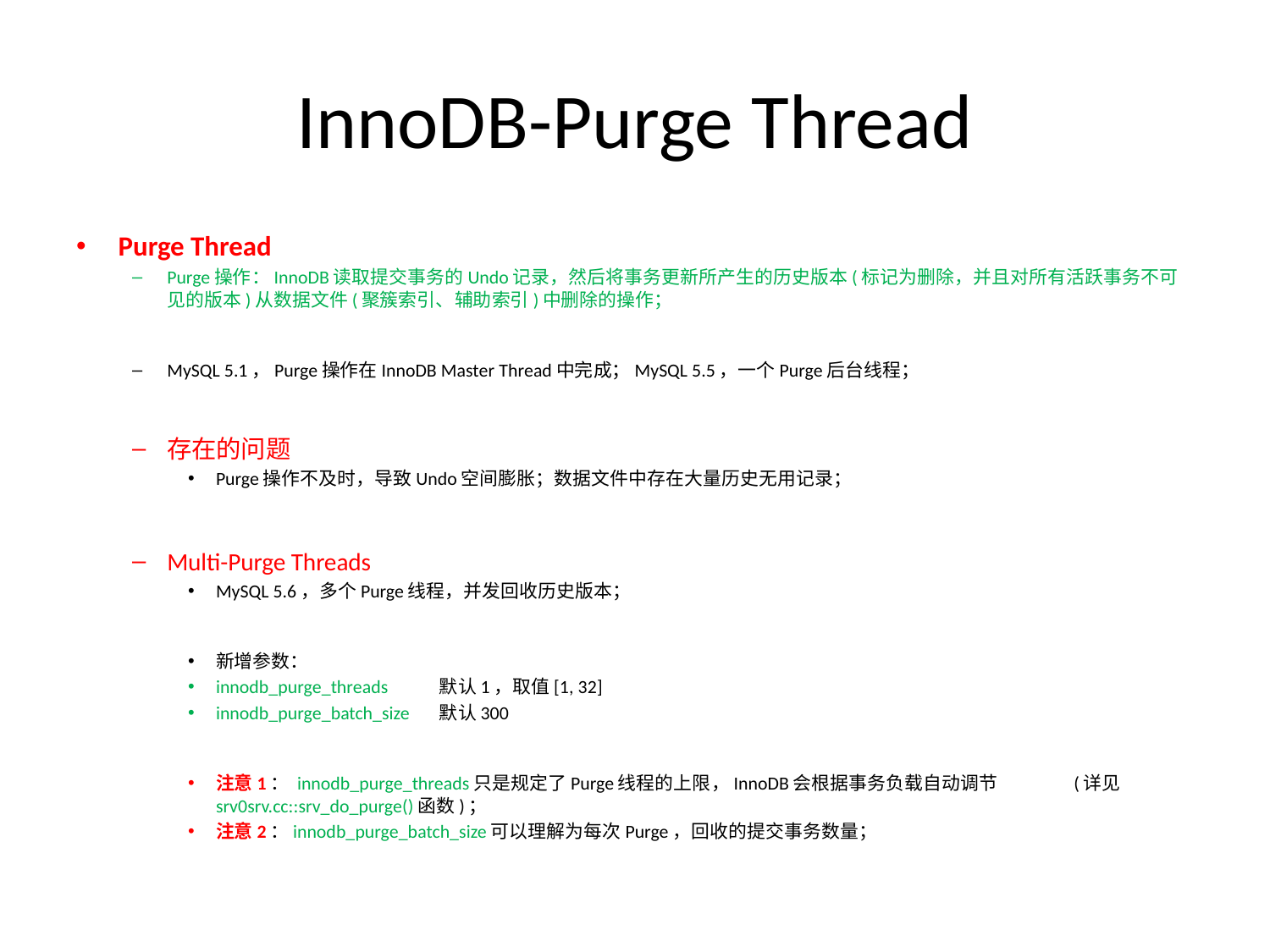

# InnoDB-Purge Thread
Purge Thread
Purge操作：InnoDB读取提交事务的Undo记录，然后将事务更新所产生的历史版本(标记为删除，并且对所有活跃事务不可见的版本)从数据文件(聚簇索引、辅助索引)中删除的操作；

MySQL 5.1，Purge操作在InnoDB Master Thread中完成；MySQL 5.5，一个Purge后台线程；

存在的问题
Purge操作不及时，导致Undo空间膨胀；数据文件中存在大量历史无用记录；

Multi-Purge Threads
MySQL 5.6，多个Purge线程，并发回收历史版本；

新增参数：
innodb_purge_threads 		默认1，取值[1, 32]
innodb_purge_batch_size		默认300

注意1： innodb_purge_threads只是规定了Purge线程的上限，InnoDB会根据事务负载自动调节                 (详见srv0srv.cc::srv_do_purge()函数)；
注意2：innodb_purge_batch_size可以理解为每次Purge，回收的提交事务数量；